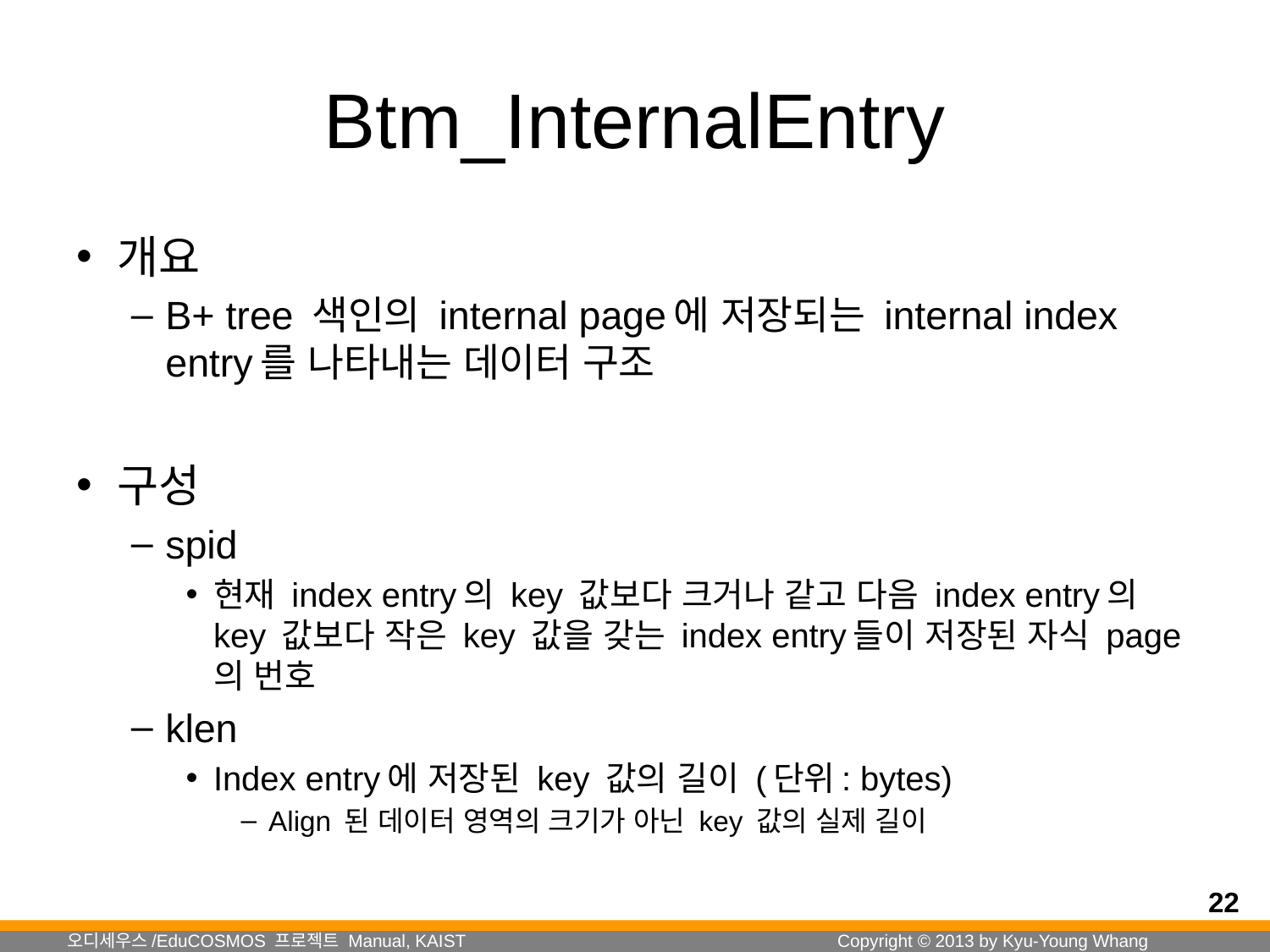

# Btm_InternalEntry
개요
B+ tree 색인의 internal page에 저장되는 internal index entry를 나타내는 데이터 구조

구성
spid
현재 index entry의 key 값보다 크거나 같고 다음 index entry의 key 값보다 작은 key 값을 갖는 index entry들이 저장된 자식 page의 번호
klen
Index entry에 저장된 key 값의 길이 (단위: bytes)
Align 된 데이터 영역의 크기가 아닌 key 값의 실제 길이